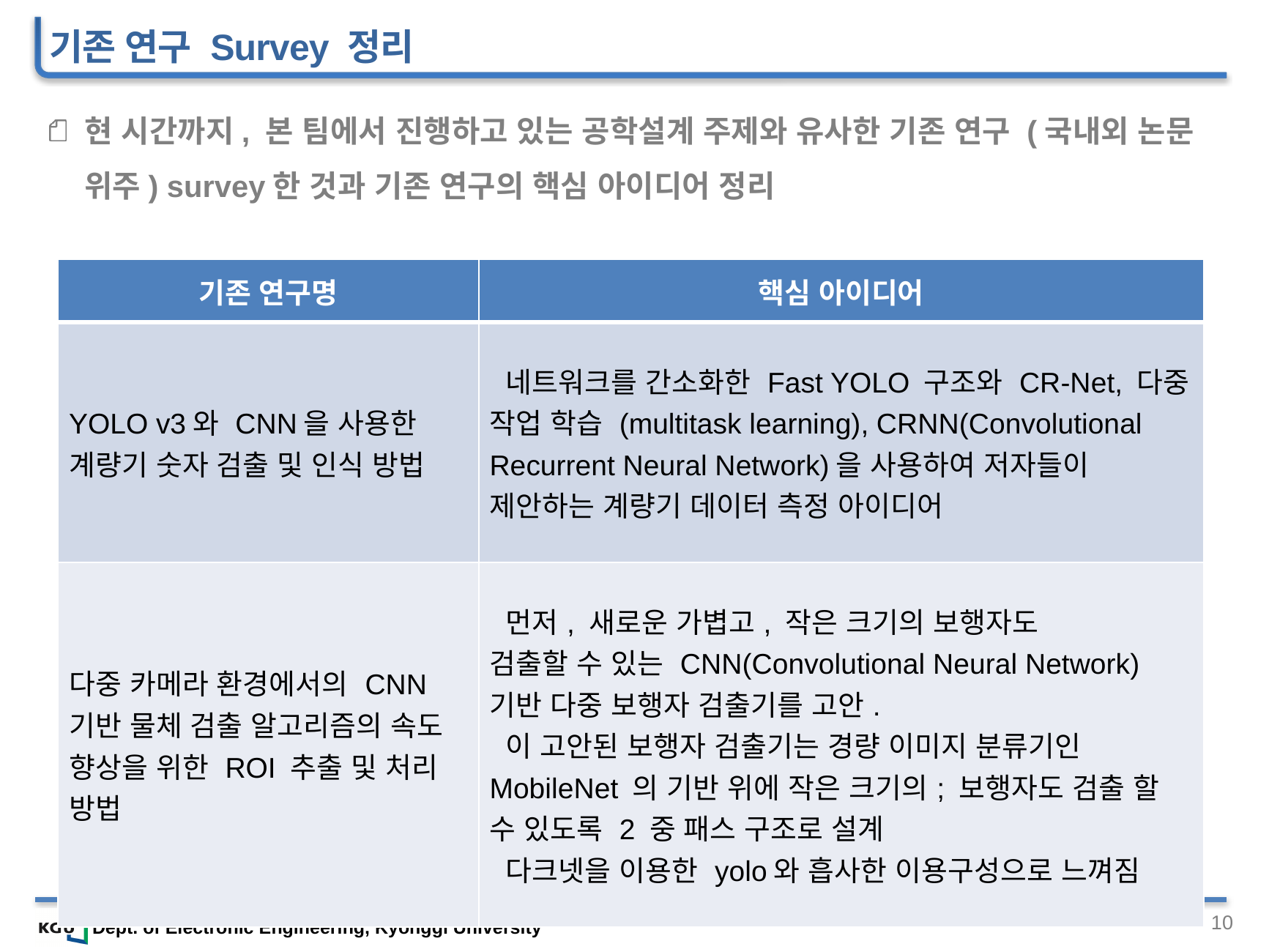

기존 연구 Survey 정리
현 시간까지, 본 팀에서 진행하고 있는 공학설계 주제와 유사한 기존 연구 (국내외 논문 위주) survey한 것과 기존 연구의 핵심 아이디어 정리
| 기존 연구명 | 핵심 아이디어 |
| --- | --- |
| YOLO v3와 CNN을 사용한 계량기 숫자 검출 및 인식 방법 | 네트워크를 간소화한 Fast YOLO 구조와 CR-Net, 다중 작업 학습 (multitask learning), CRNN(Convolutional Recurrent Neural Network)을 사용하여 저자들이 제안하는 계량기 데이터 측정 아이디어 |
| 다중 카메라 환경에서의 CNN 기반 물체 검출 알고리즘의 속도 향상을 위한 ROI 추출 및 처리 방법 | 먼저, 새로운 가볍고, 작은 크기의 보행자도 검출할 수 있는 CNN(Convolutional Neural Network) 기반 다중 보행자 검출기를 고안. 이 고안된 보행자 검출기는 경량 이미지 분류기인 MobileNet 의 기반 위에 작은 크기의; 보행자도 검출 할 수 있도록 2 중 패스 구조로 설계 다크넷을 이용한 yolo와 흡사한 이용구성으로 느껴짐 |